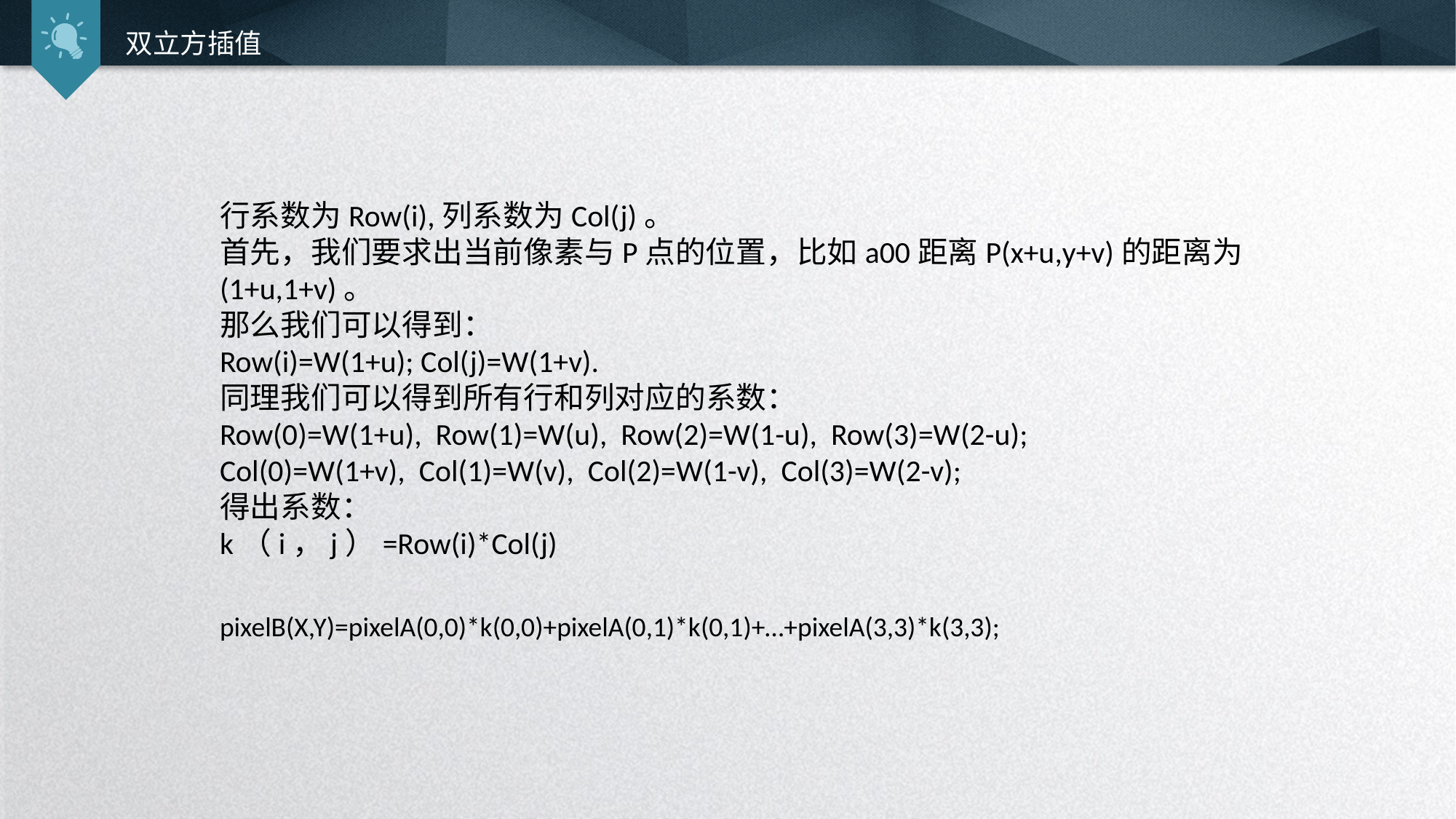

双立方插值
行系数为Row(i),列系数为Col(j)。
首先，我们要求出当前像素与P点的位置，比如a00距离P(x+u,y+v)的距离为(1+u,1+v)。
那么我们可以得到：
Row(i)=W(1+u); Col(j)=W(1+v).
同理我们可以得到所有行和列对应的系数：
Row(0)=W(1+u),  Row(1)=W(u),  Row(2)=W(1-u),  Row(3)=W(2-u);
Col(0)=W(1+v),  Col(1)=W(v),  Col(2)=W(1-v),  Col(3)=W(2-v);
得出系数：
k（i，j）=Row(i)*Col(j)
pixelB(X,Y)=pixelA(0,0)*k(0,0)+pixelA(0,1)*k(0,1)+…+pixelA(3,3)*k(3,3);
延时符